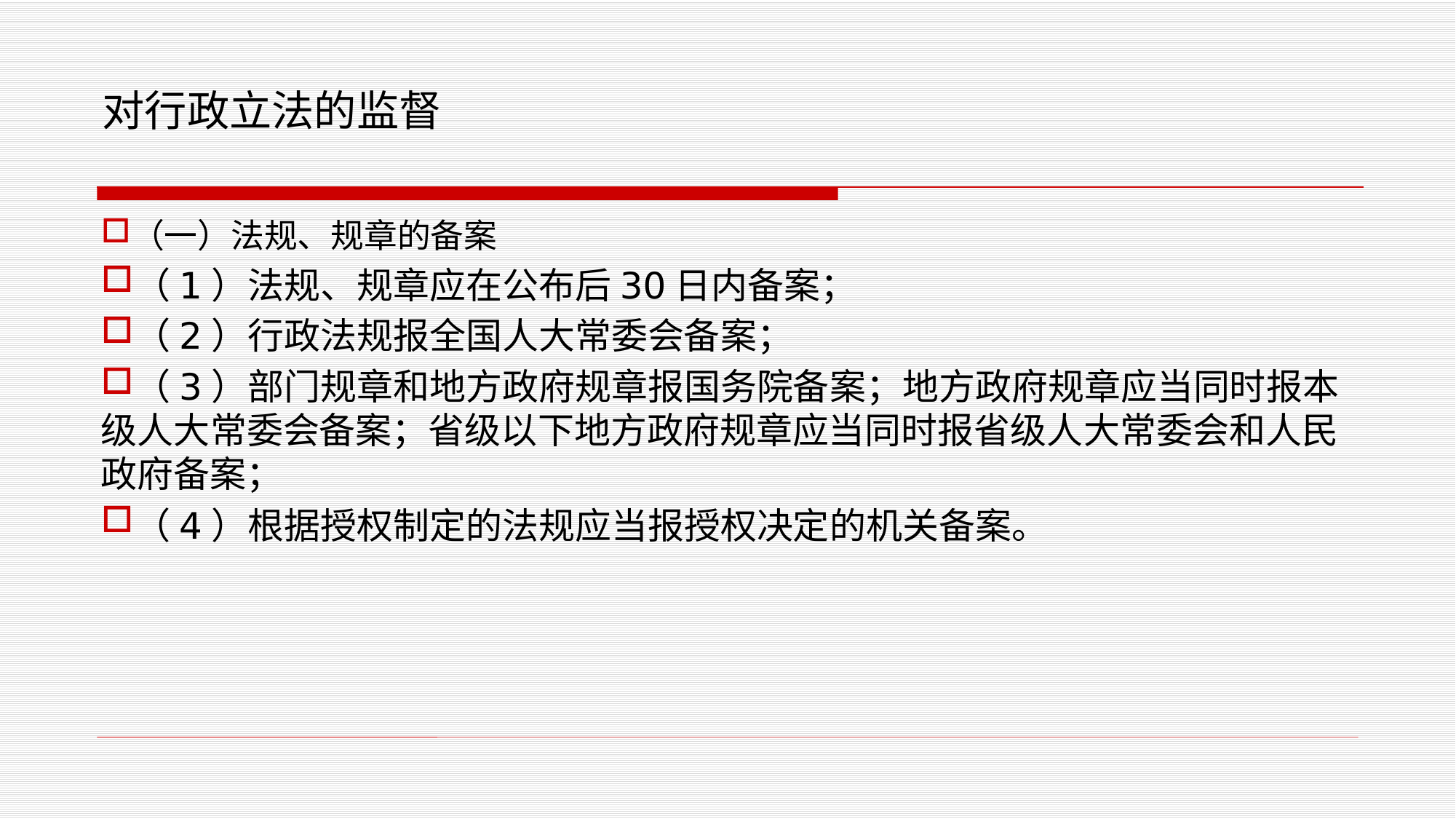

# 对行政立法的监督
（一）法规、规章的备案
（1）法规、规章应在公布后30日内备案；
（2）行政法规报全国人大常委会备案；
（3）部门规章和地方政府规章报国务院备案；地方政府规章应当同时报本级人大常委会备案；省级以下地方政府规章应当同时报省级人大常委会和人民政府备案；
（4）根据授权制定的法规应当报授权决定的机关备案。